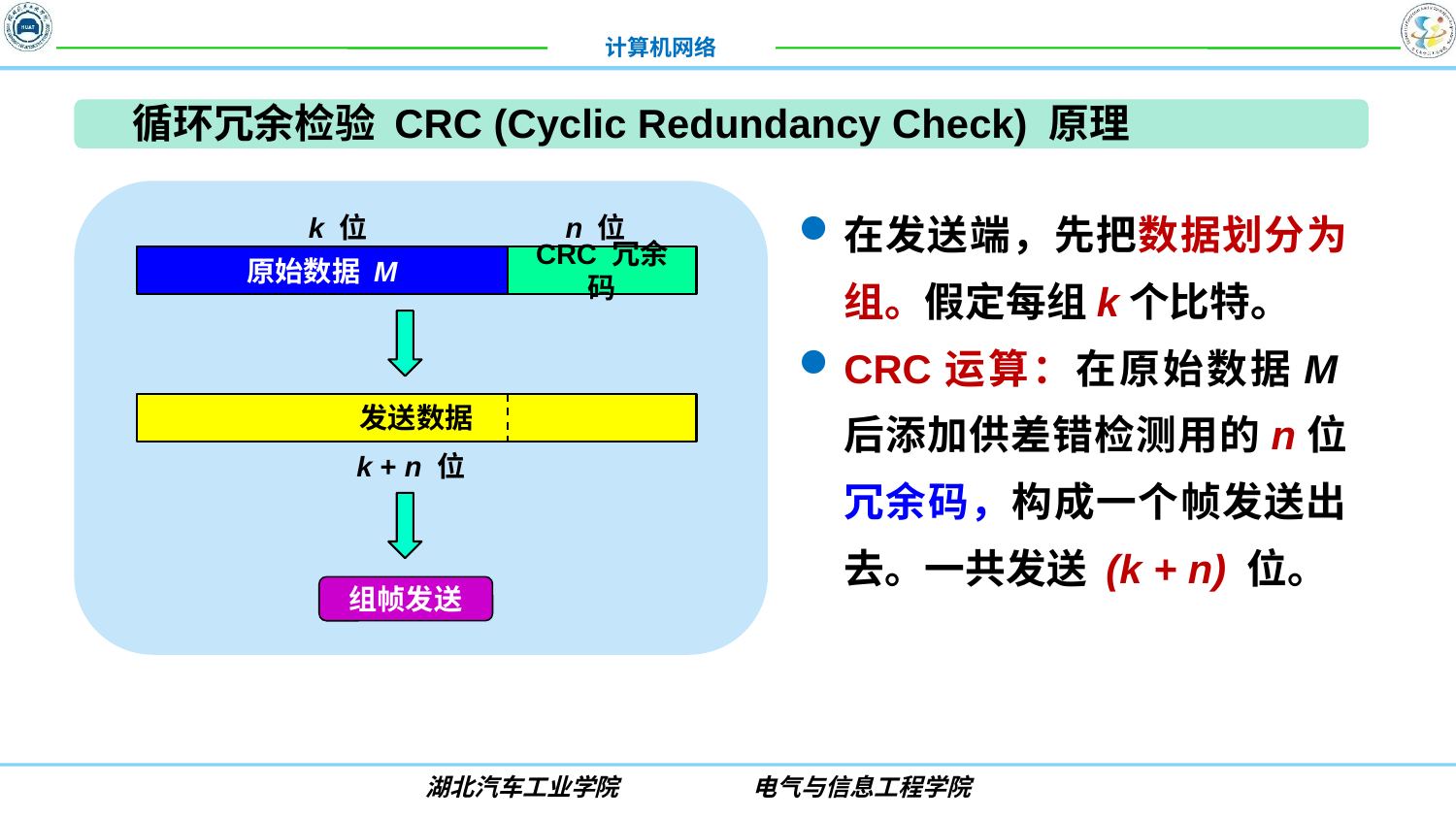

循环冗余检验 CRC (Cyclic Redundancy Check) 原理

在发送端，先把数据划分为组。假定每组k个比特。
CRC运算：在原始数据M后添加供差错检测用的n位冗余码，构成一个帧发送出去。一共发送 (k + n) 位。
k 位
n 位
原始数据 M
CRC 冗余码

发送数据
k + n 位

组帧发送